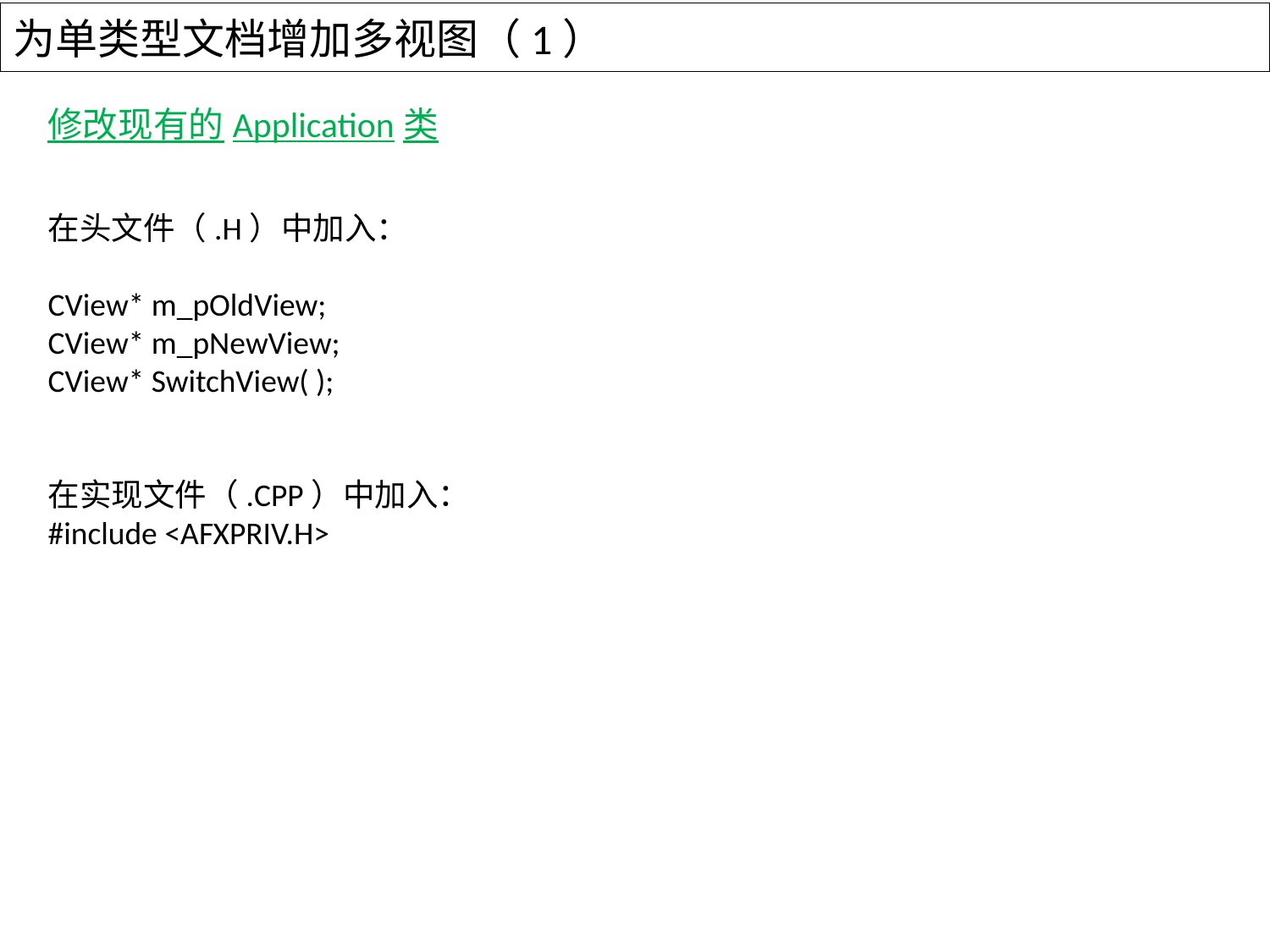

# 为单类型文档增加多视图（1）
修改现有的Application类

在头文件（.H）中加入：

CView* m_pOldView;
CView* m_pNewView;
CView* SwitchView( );

在实现文件（.CPP）中加入：
#include <AFXPRIV.H>